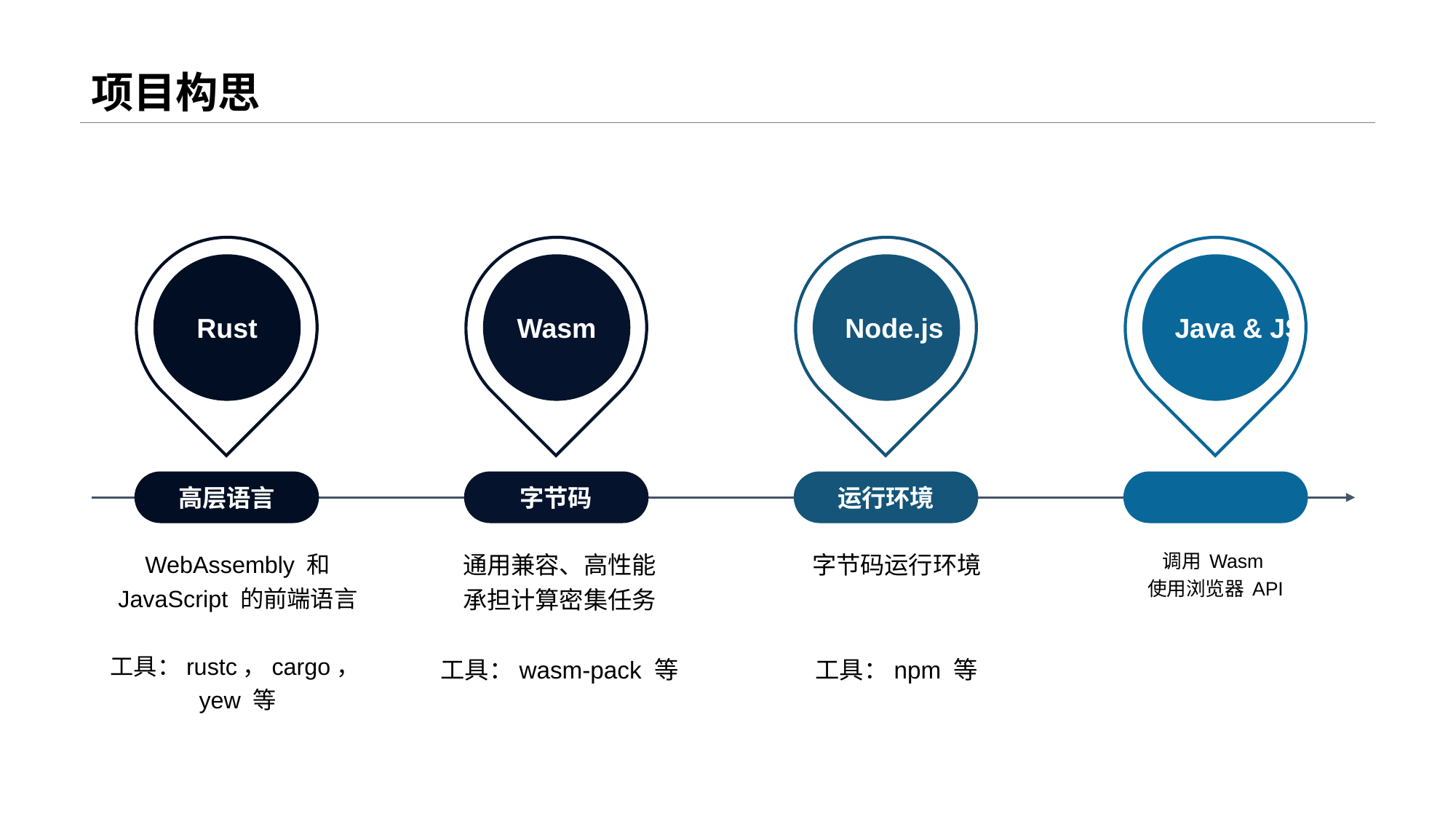

# 项目构思

Rust

Wasm

Node.js

Java & JS
高层语言
字节码
运行环境

调用 Wasm
使用浏览器 API
WebAssembly 和 JavaScript 的前端语言

工具：rustc，cargo，yew 等
通用兼容、高性能
承担计算密集任务

工具：wasm-pack 等
字节码运行环境

工具：npm 等

7